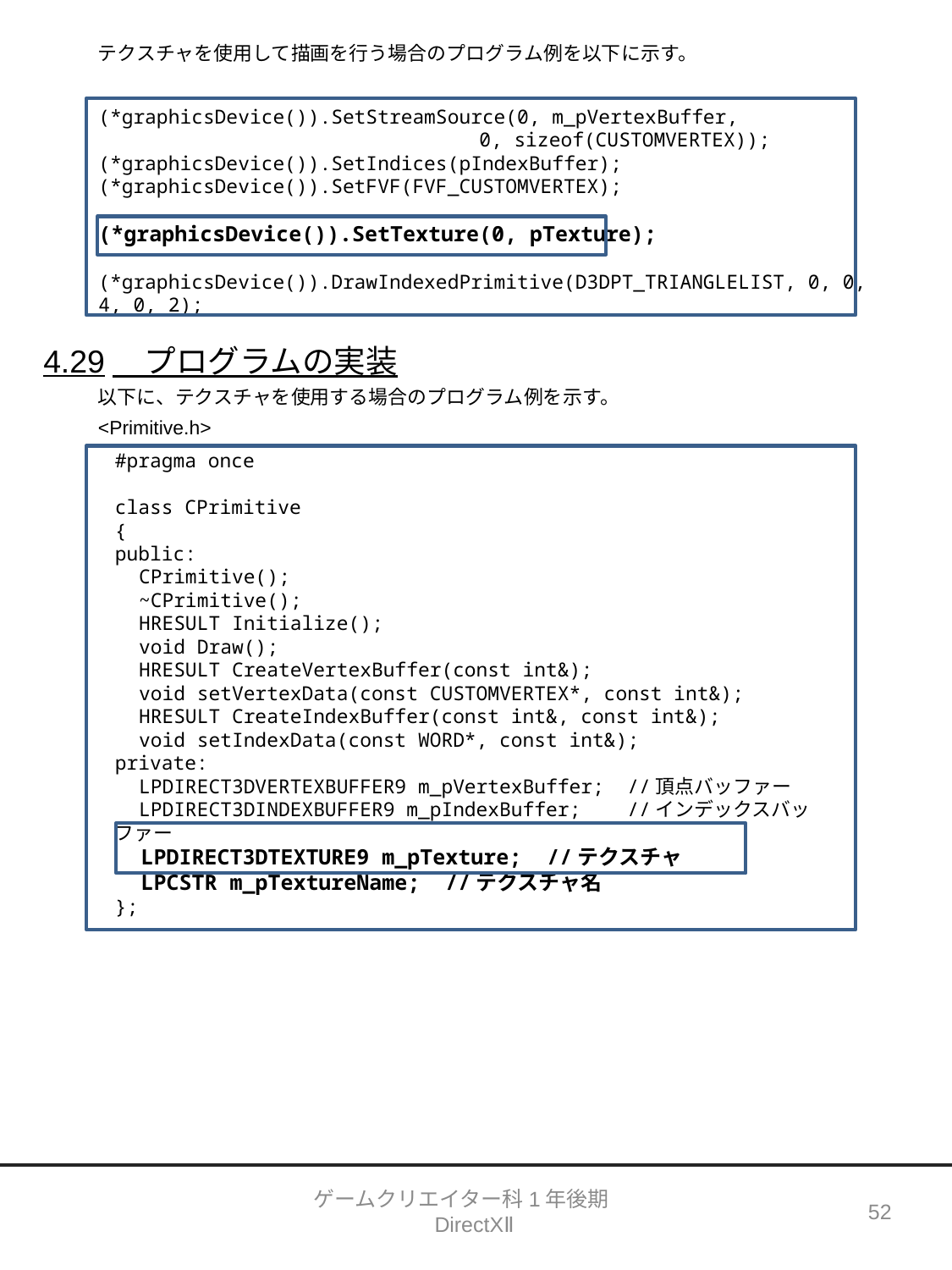

テクスチャを使用して描画を行う場合のプログラム例を以下に示す。
(*graphicsDevice()).SetStreamSource(0, m_pVertexBuffer,
			0, sizeof(CUSTOMVERTEX));
(*graphicsDevice()).SetIndices(pIndexBuffer); (*graphicsDevice()).SetFVF(FVF_CUSTOMVERTEX);

(*graphicsDevice()).SetTexture(0, pTexture);

(*graphicsDevice()).DrawIndexedPrimitive(D3DPT_TRIANGLELIST, 0, 0, 4, 0, 2);

4.29　プログラムの実装
　以下に、テクスチャを使用する場合のプログラム例を示す。
<Primitive.h>
#pragma once

class CPrimitive
{
public:
　CPrimitive();
　~CPrimitive();
　HRESULT Initialize();
　void Draw();
　HRESULT CreateVertexBuffer(const int&);
　void setVertexData(const CUSTOMVERTEX*, const int&);
　HRESULT CreateIndexBuffer(const int&, const int&);
　void setIndexData(const WORD*, const int&);
private:
　LPDIRECT3DVERTEXBUFFER9 m_pVertexBuffer;  //頂点バッファー
　LPDIRECT3DINDEXBUFFER9 m_pIndexBuffer;    //インデックスバッファー
　LPDIRECT3DTEXTURE9 m_pTexture;  //テクスチャ
　LPCSTR m_pTextureName;  //テクスチャ名
};

ゲームクリエイター科1年後期　DirectXⅡ
52